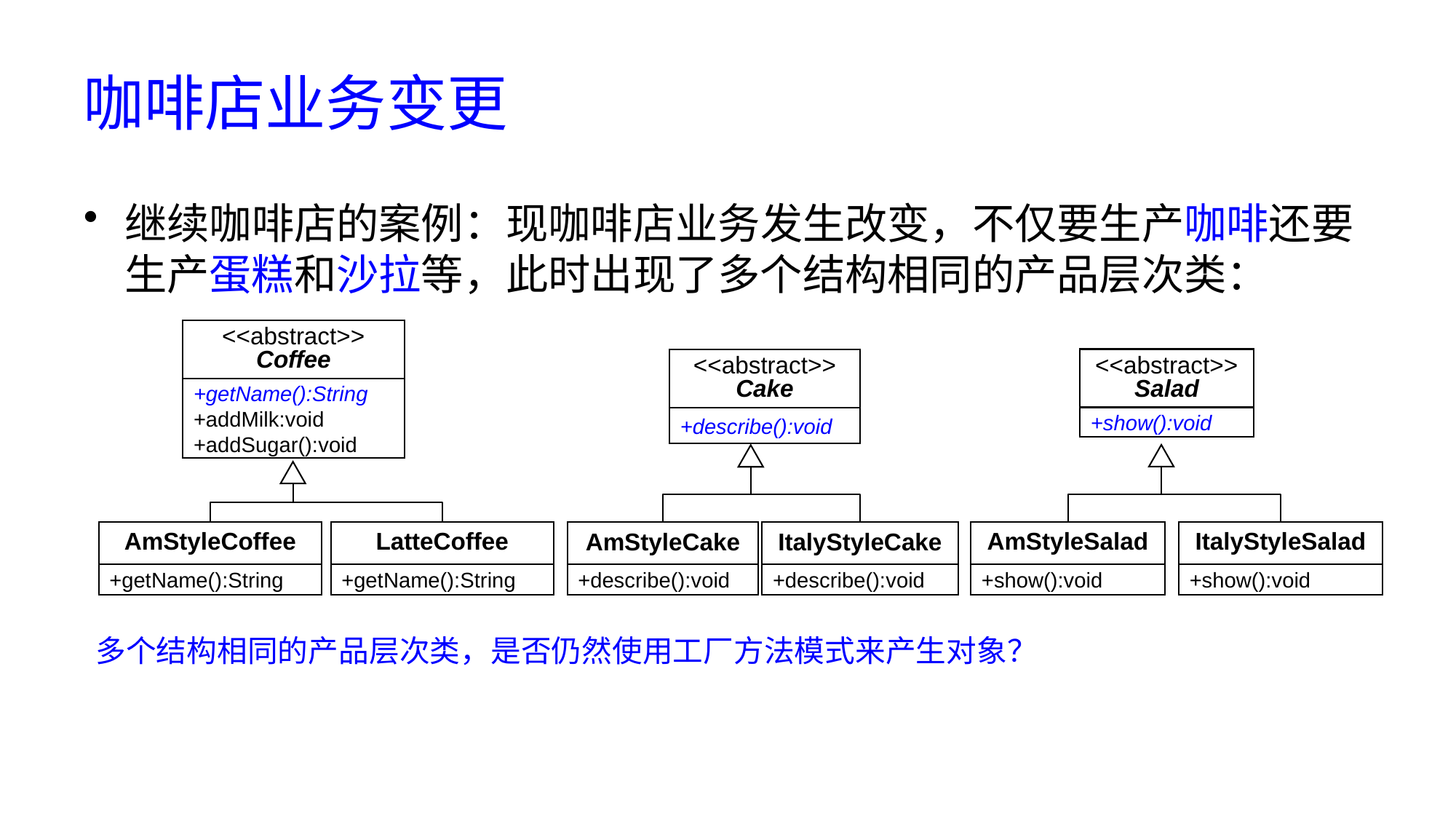

# 咖啡店业务变更
继续咖啡店的案例：现咖啡店业务发生改变，不仅要生产咖啡还要生产蛋糕和沙拉等，此时出现了多个结构相同的产品层次类：
<<abstract>>
Coffee
<<abstract>>
Salad
<<abstract>>
Cake
+getName():String
+addMilk:void
+addSugar():void
+show():void
+describe():void

AmStyleCoffee
LatteCoffee
AmStyleSalad
ItalyStyleSalad
AmStyleCake
ItalyStyleCake
+getName():String
+show():void
+getName():String
+show():void
+describe():void
+describe():void
多个结构相同的产品层次类，是否仍然使用工厂方法模式来产生对象？
4